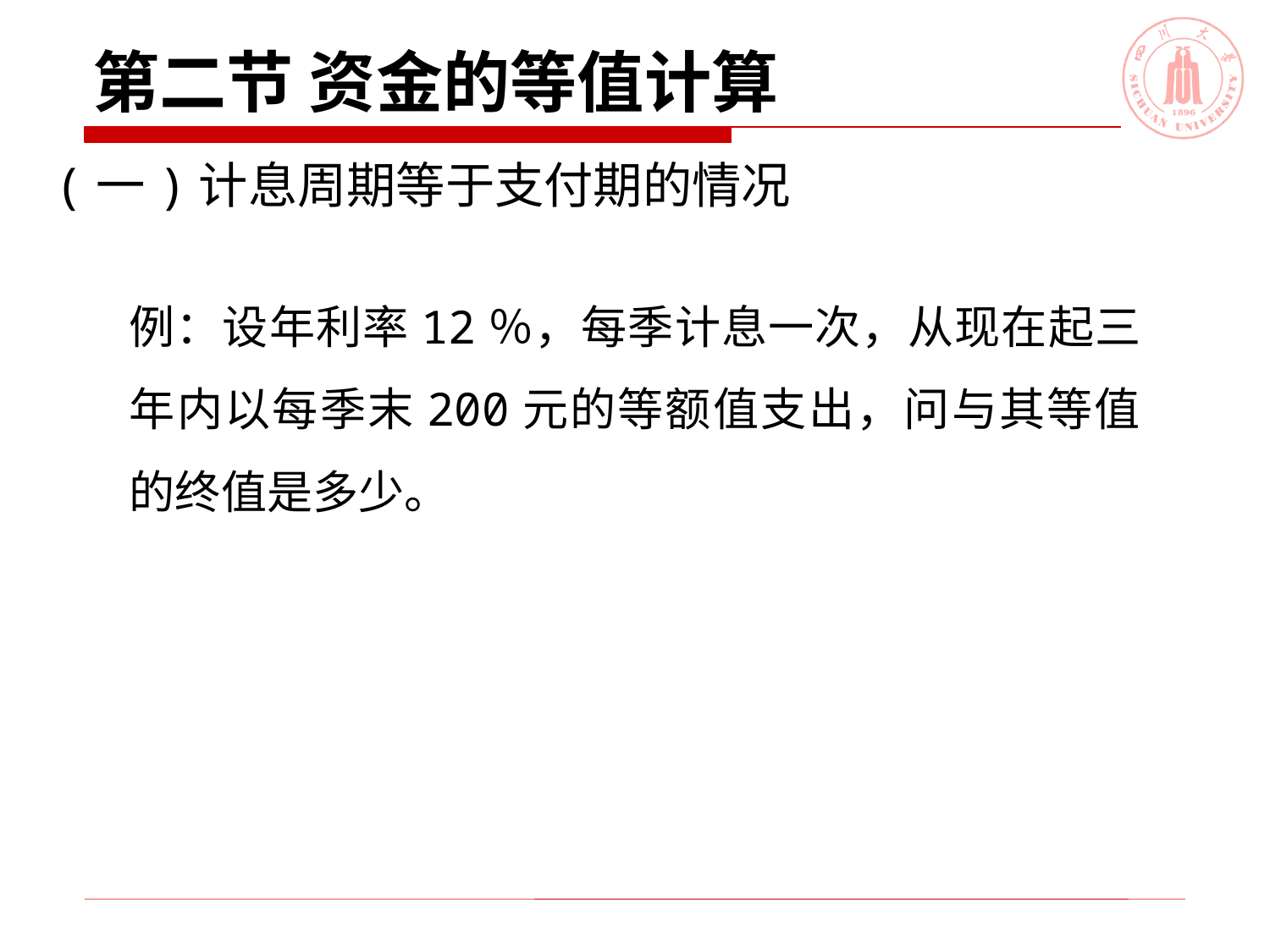

# 第二节 资金的等值计算
(一)计息周期等于支付期的情况
例：设年利率12％，每季计息一次，从现在起三年内以每季末200元的等额值支出，问与其等值的终值是多少。